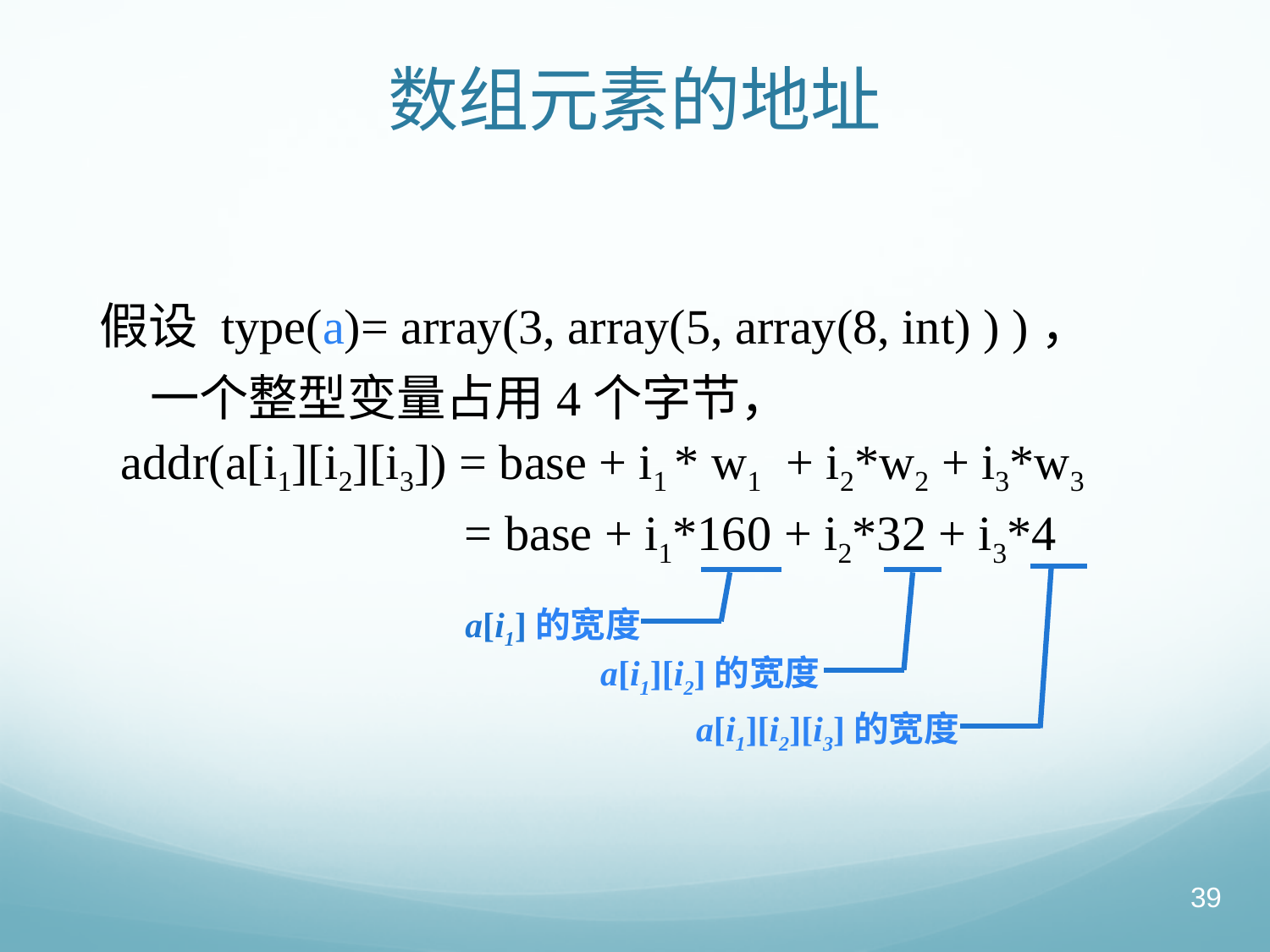

# 数组元素的地址
假设 type(a)= array(3, array(5, array(8, int) ) )，
    一个整型变量占用4个字节，
addr(a[i1][i2][i3]) = base + i1 * w1  + i2*w2 + i3*w3
                            = base + i1*160 + i2*32 + i3*4

a[i1][i2][i3]的宽度
a[i1]的宽度
a[i1][i2]的宽度
39